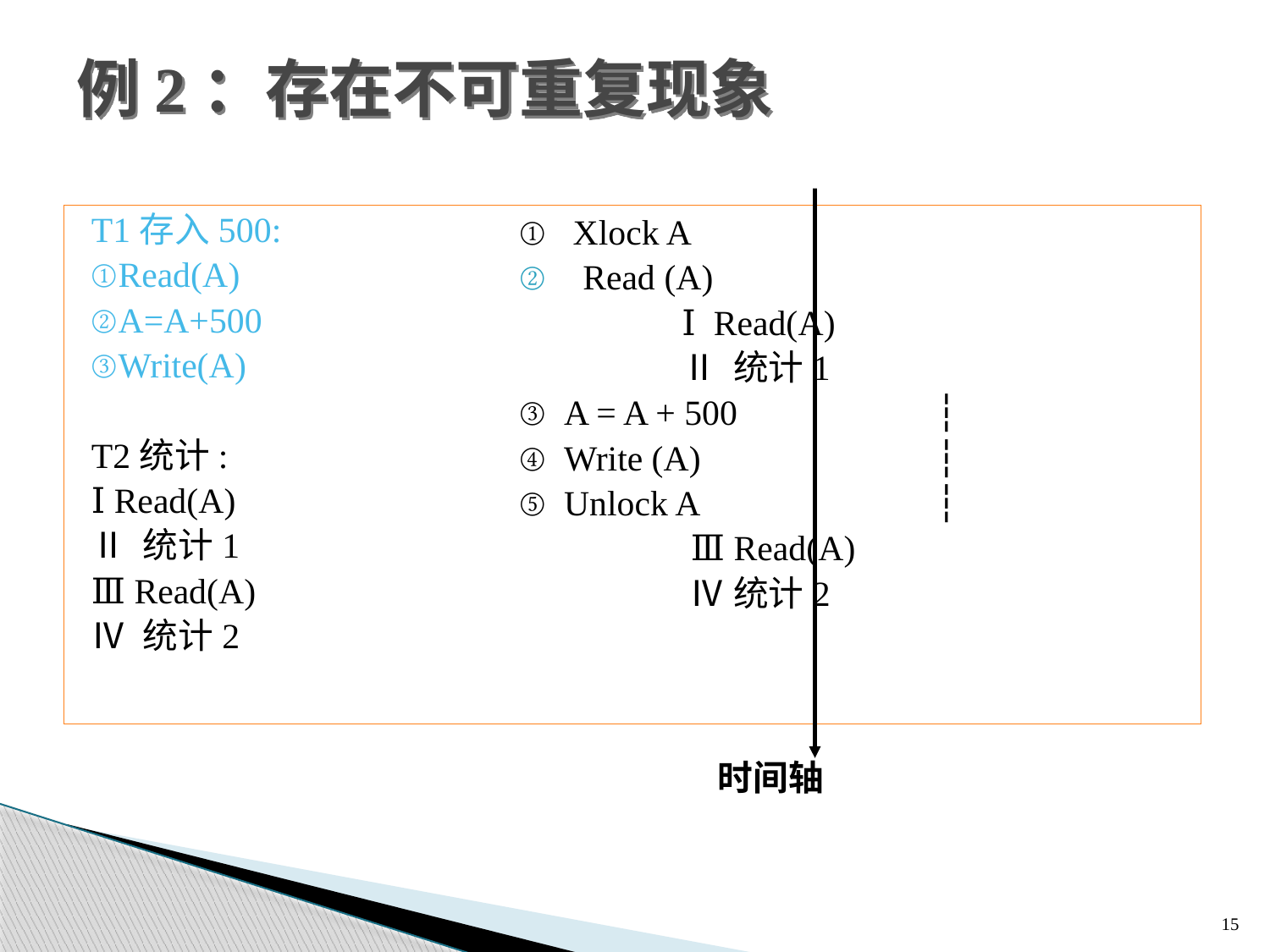

# 例2：存在不可重复现象

T1存入500:
①Read(A)
②A=A+500
③Write(A)

T2统计:
Ⅰ Read(A)
Ⅱ 统计1
Ⅲ Read(A)
Ⅳ 统计2

①   Xlock A
Read (A)
		Ⅰ  Read(A)
     	Ⅱ 统计1
③  A = A + 500 		┆
④  Write (A) 		┆
⑤  Unlock A	 	┆
		 Ⅲ Read(A)
		 Ⅳ统计2
时间轴
15